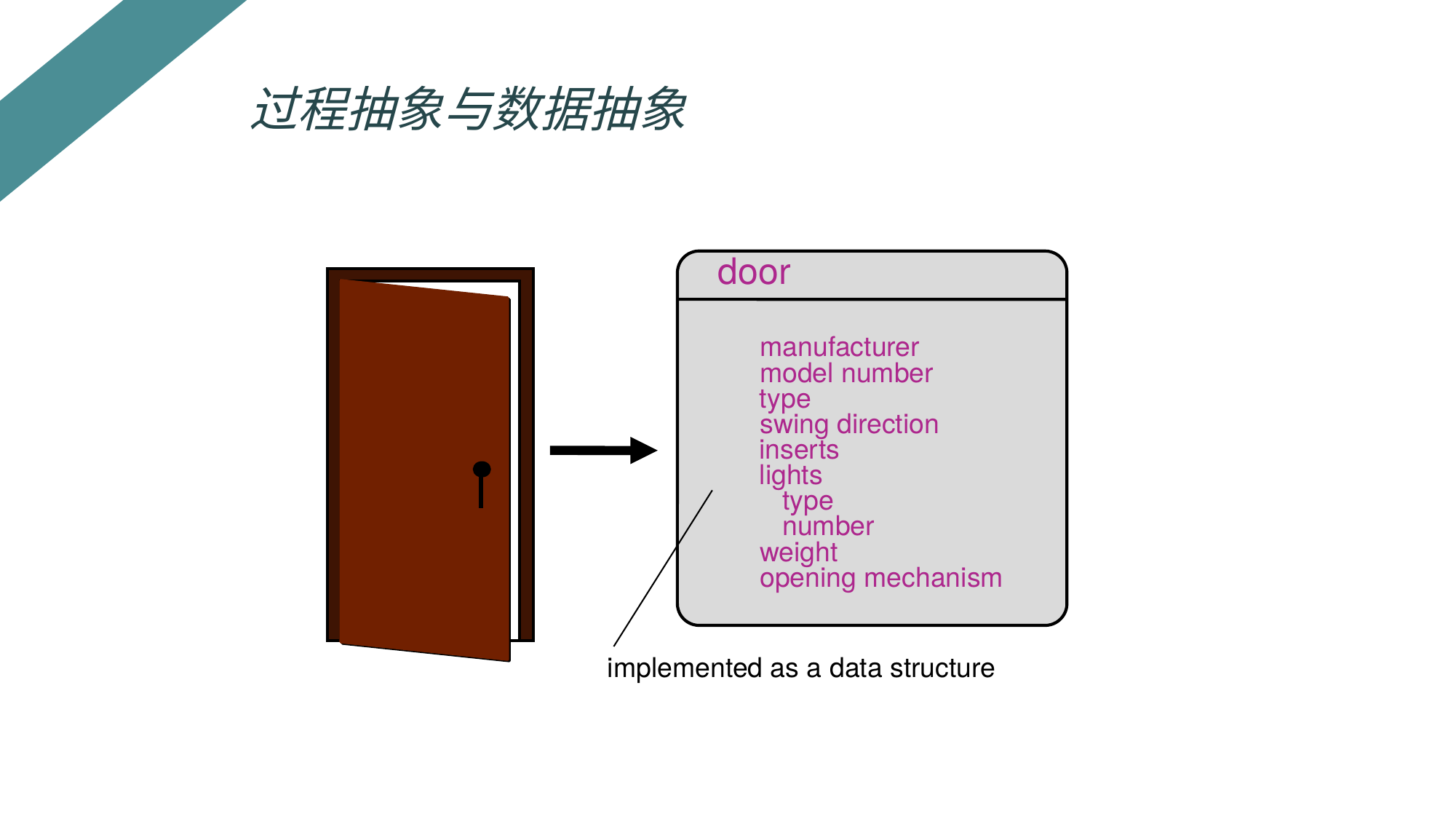

# 过程抽象与数据抽象
door

manufacturer

model number

type

swing direction

inserts

lights

   type

   number

weight

opening mechanism
implemented as a data structure